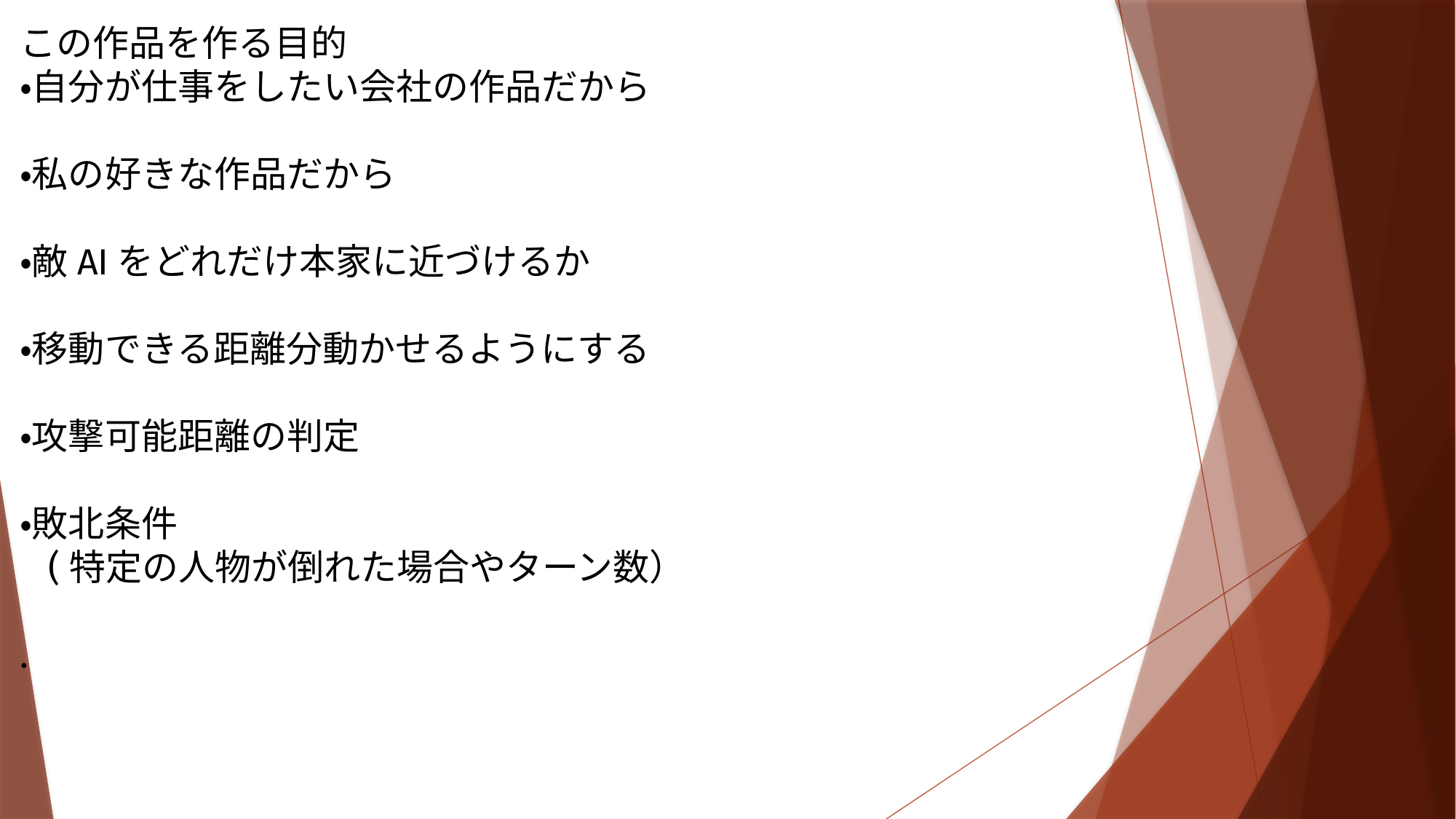

この作品を作る目的
・自分が仕事をしたい会社の作品だから

・私の好きな作品だから

・敵AIをどれだけ本家に近づけるか

・移動できる距離分動かせるようにする

・攻撃可能距離の判定

・敗北条件
   (特定の人物が倒れた場合やターン数）

.
さ、次の戦場に向かいますか・・・